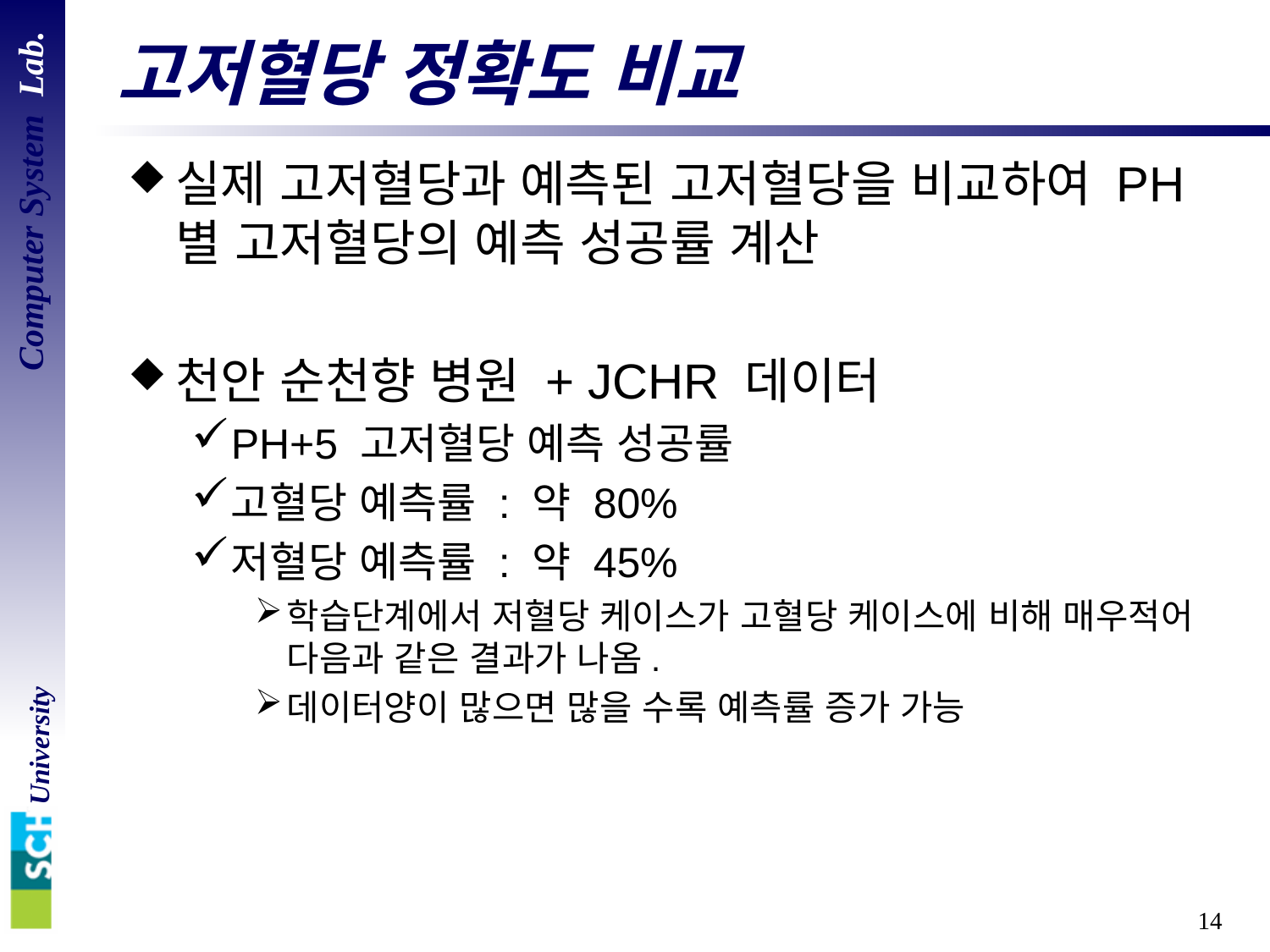

# 고저혈당 정확도 비교

실제 고저혈당과 예측된 고저혈당을 비교하여 PH별 고저혈당의 예측 성공률 계산

천안 순천향 병원 + JCHR 데이터
PH+5 고저혈당 예측 성공률
고혈당 예측률 : 약 80%
저혈당 예측률 : 약 45%
학습단계에서 저혈당 케이스가 고혈당 케이스에 비해 매우적어 다음과 같은 결과가 나옴.
데이터양이 많으면 많을 수록 예측률 증가 가능